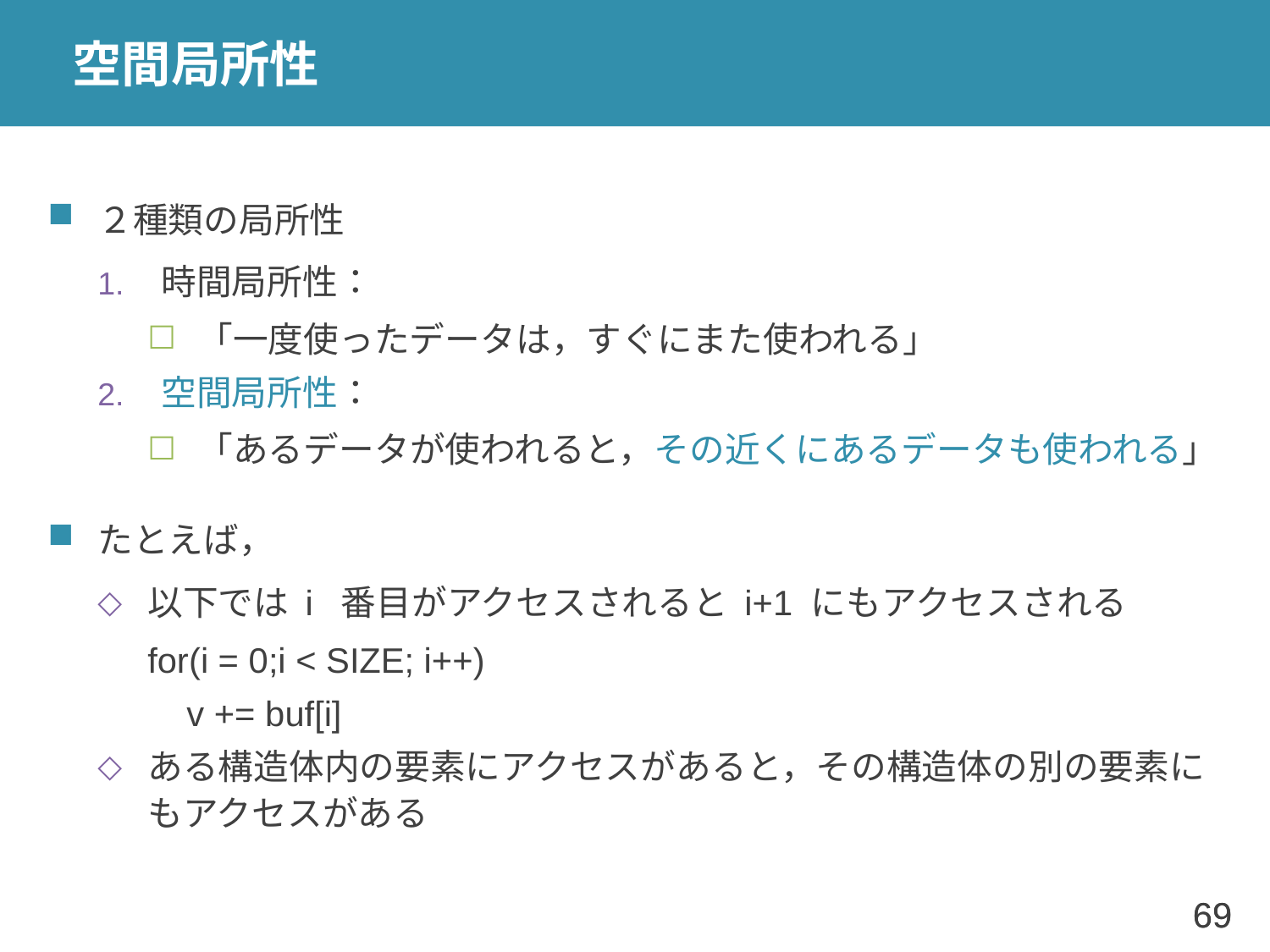

# 空間局所性
２種類の局所性
時間局所性：
「一度使ったデータは，すぐにまた使われる」
空間局所性：
「あるデータが使われると，その近くにあるデータも使われる」
たとえば，
以下では i  番目がアクセスされると i+1 にもアクセスされる
for(i = 0;i < SIZE; i++)
    v += buf[i]
ある構造体内の要素にアクセスがあると，その構造体の別の要素にもアクセスがある